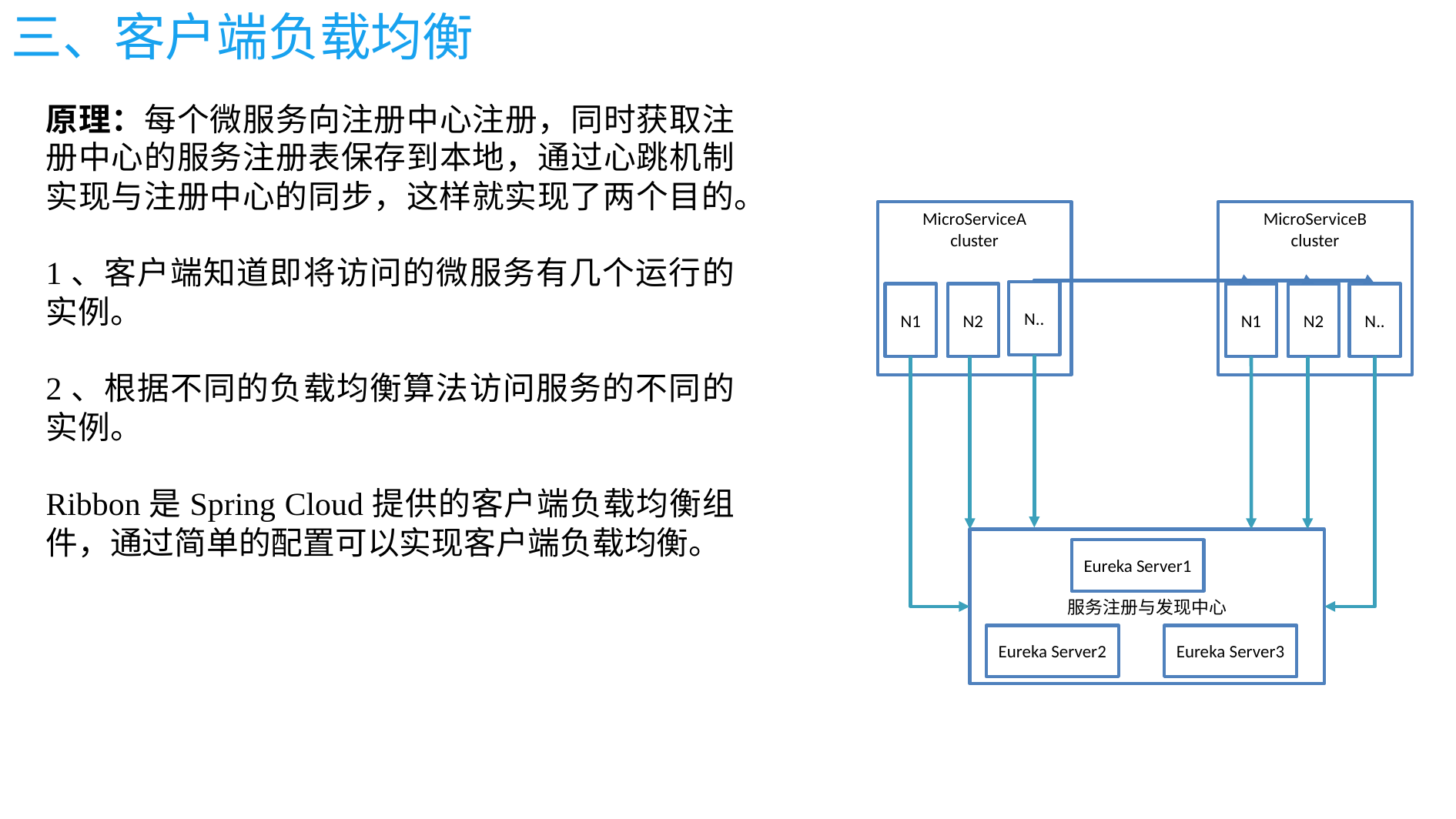

# 三、客户端负载均衡
原理：每个微服务向注册中心注册，同时获取注册中心的服务注册表保存到本地，通过心跳机制实现与注册中心的同步，这样就实现了两个目的。

1、客户端知道即将访问的微服务有几个运行的实例。

2、根据不同的负载均衡算法访问服务的不同的实例。

Ribbon是Spring Cloud提供的客户端负载均衡组件，通过简单的配置可以实现客户端负载均衡。

MicroServiceA
cluster
N..
N1
N2
MicroServiceB
cluster
N1
N2
N..
服务注册与发现中心
Eureka Server1
Eureka Server2
Eureka Server3